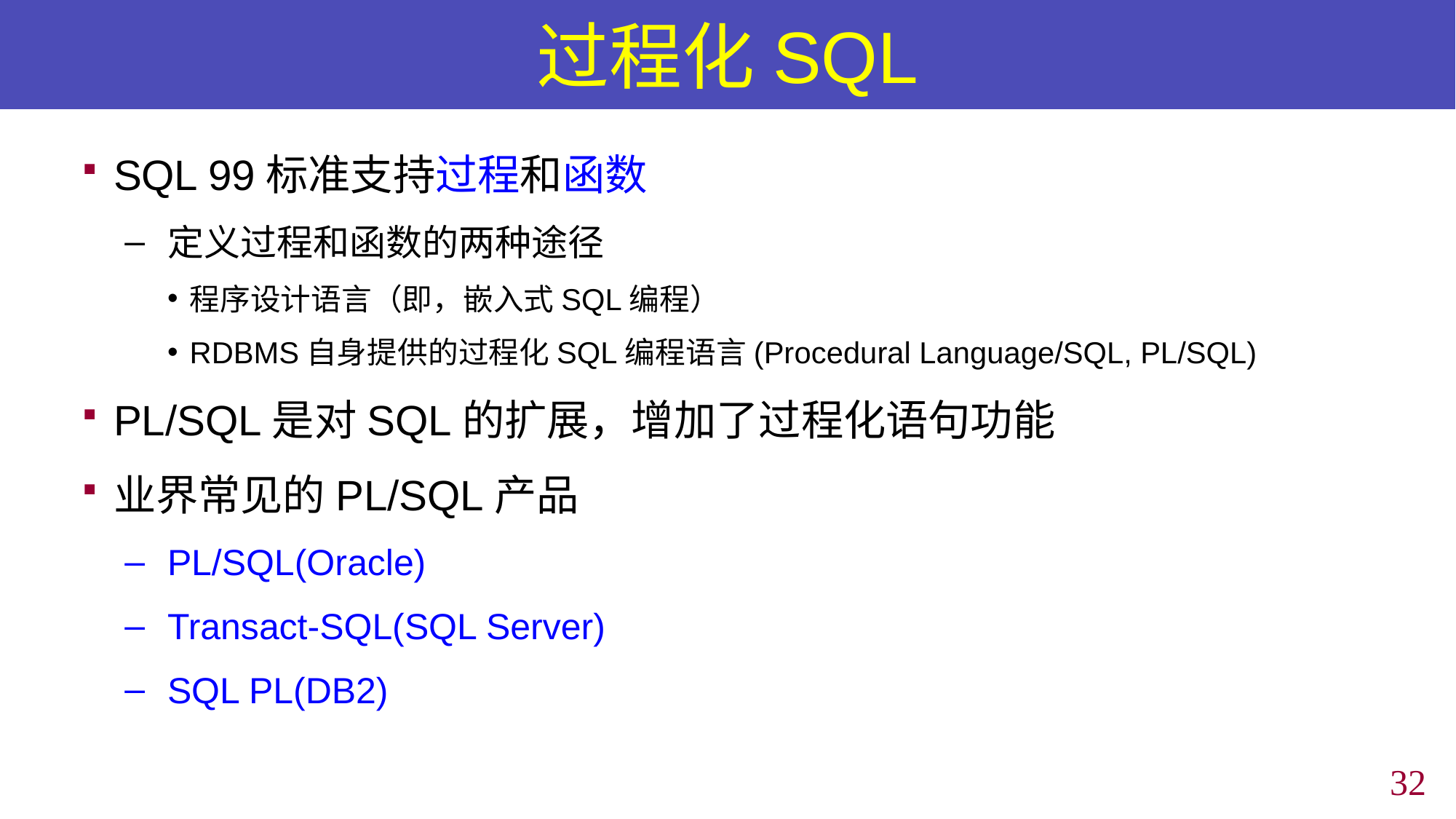

# 过程化SQL
SQL 99标准支持过程和函数
定义过程和函数的两种途径
程序设计语言（即，嵌入式SQL编程）
RDBMS自身提供的过程化SQL编程语言(Procedural Language/SQL, PL/SQL)
PL/SQL是对SQL的扩展，增加了过程化语句功能
业界常见的PL/SQL产品
PL/SQL(Oracle)
Transact-SQL(SQL Server)
SQL PL(DB2)
32